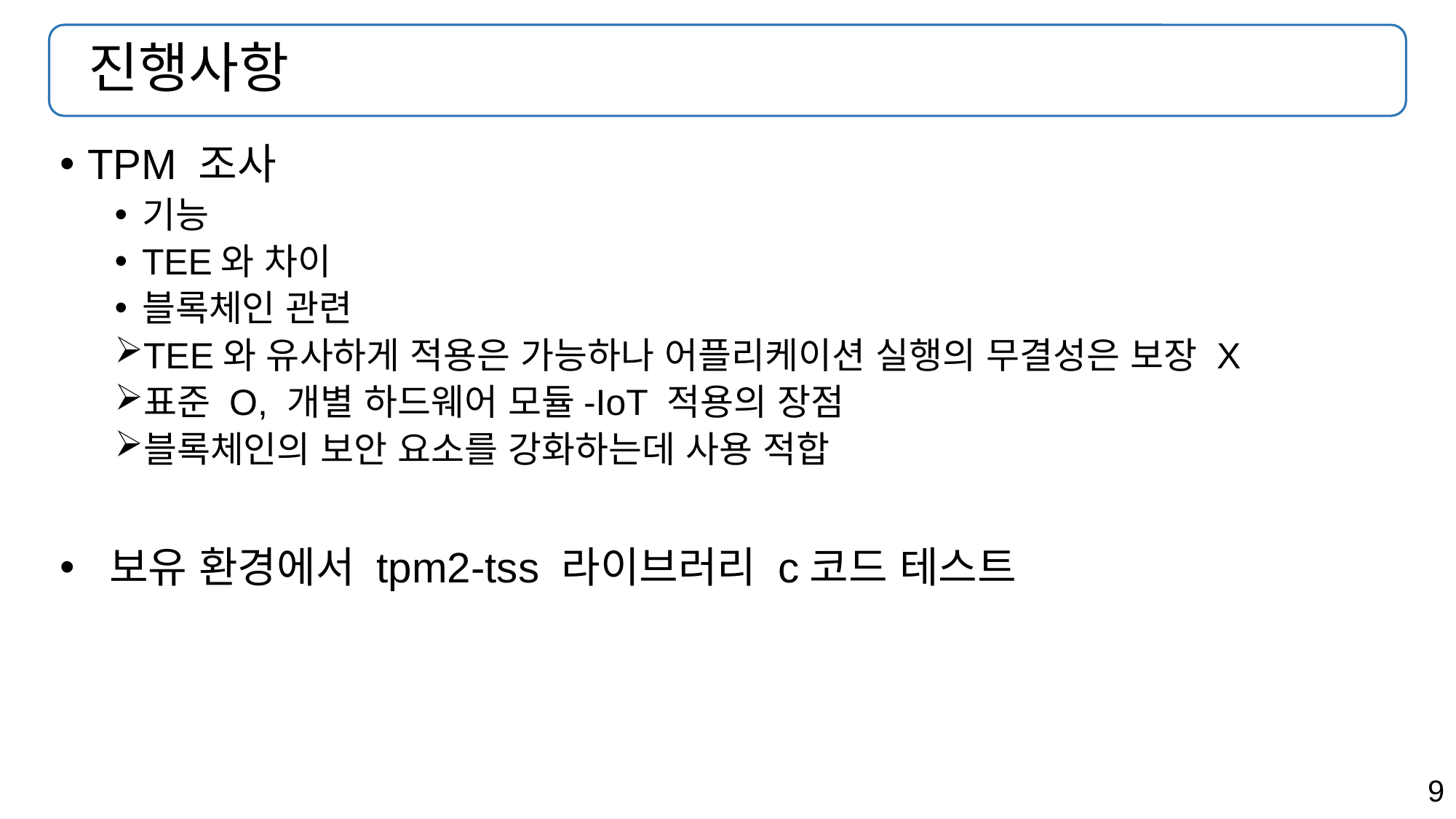

# 진행사항
TPM 조사
기능
TEE와 차이
블록체인 관련
TEE와 유사하게 적용은 가능하나 어플리케이션 실행의 무결성은 보장 X
표준 O, 개별 하드웨어 모듈-IoT 적용의 장점
블록체인의 보안 요소를 강화하는데 사용 적합

 보유 환경에서 tpm2-tss 라이브러리 c코드 테스트